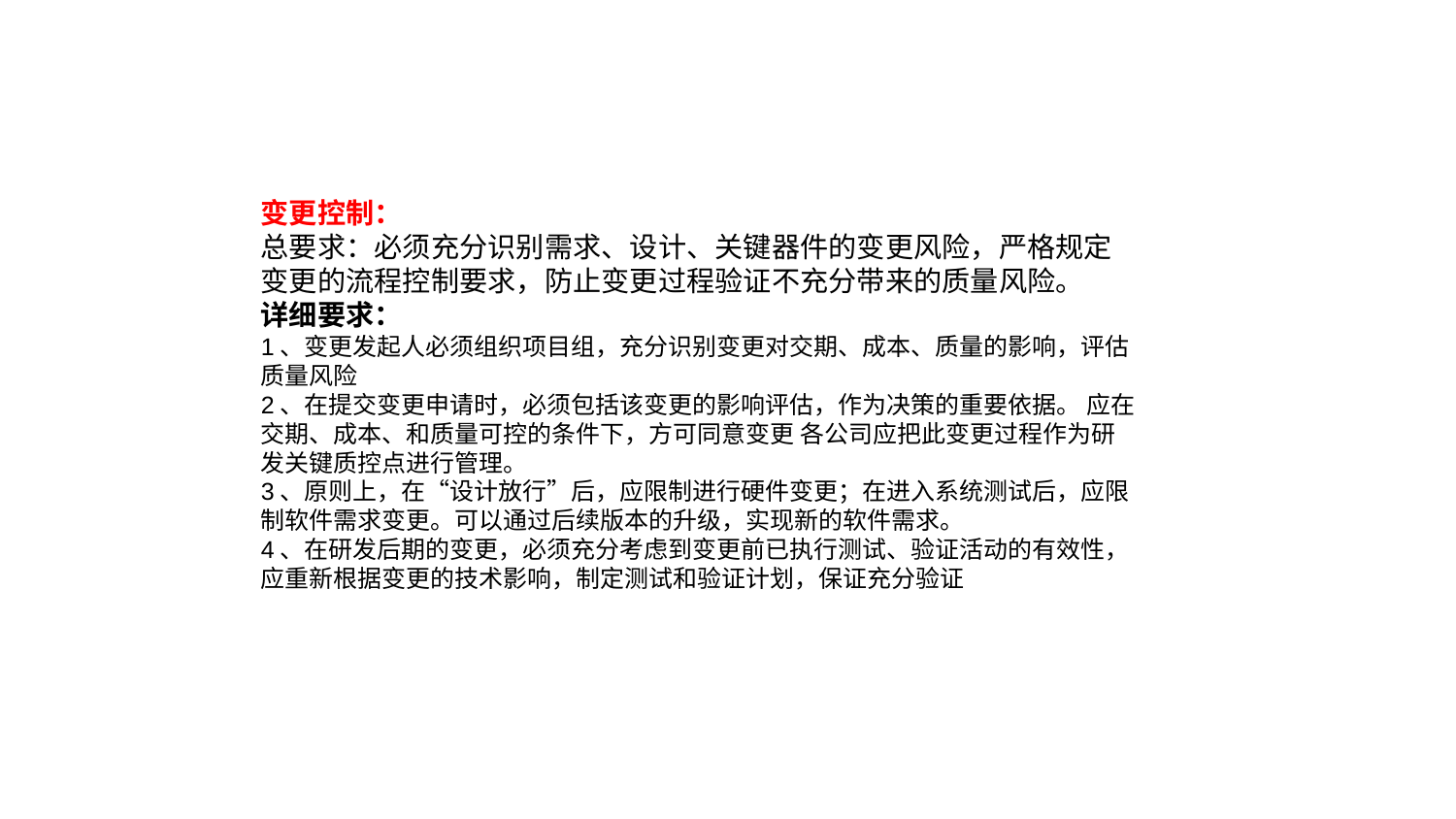

变更控制：
总要求：必须充分识别需求、设计、关键器件的变更风险，严格规定变更的流程控制要求，防止变更过程验证不充分带来的质量风险。
详细要求：
1、变更发起人必须组织项目组，充分识别变更对交期、成本、质量的影响，评估质量风险
2、在提交变更申请时，必须包括该变更的影响评估，作为决策的重要依据。 应在交期、成本、和质量可控的条件下，方可同意变更 各公司应把此变更过程作为研发关键质控点进行管理。
3、原则上，在“设计放行”后，应限制进行硬件变更；在进入系统测试后，应限制软件需求变更。可以通过后续版本的升级，实现新的软件需求。
4、在研发后期的变更，必须充分考虑到变更前已执行测试、验证活动的有效性，应重新根据变更的技术影响，制定测试和验证计划，保证充分验证